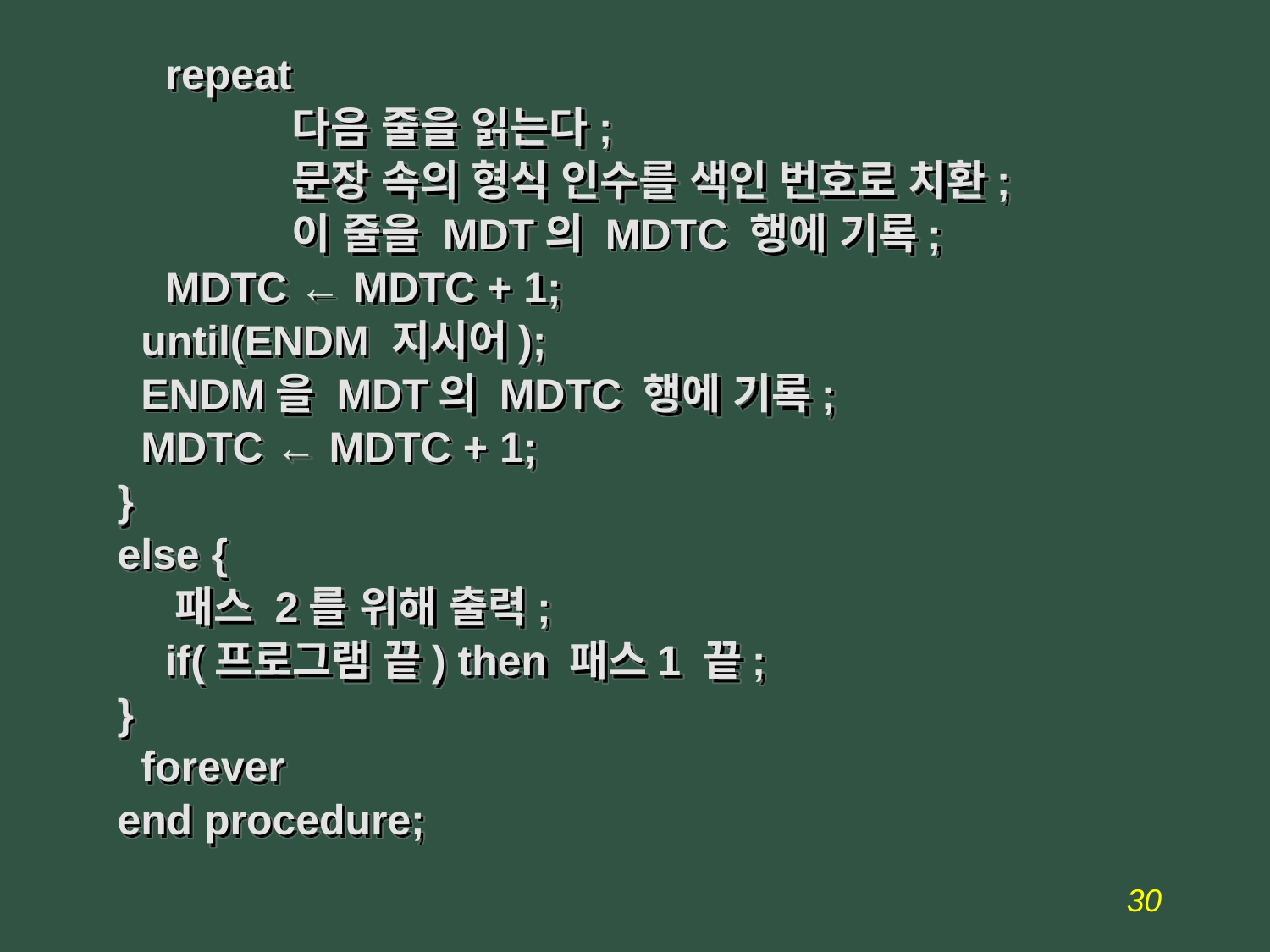

repeat
  		다음 줄을 읽는다;
  		문장 속의 형식 인수를 색인 번호로 치환;
		이 줄을 MDT의 MDTC 행에 기록;
    	MDTC ← MDTC + 1;
  until(ENDM 지시어);
  ENDM을 MDT의 MDTC 행에 기록;
  MDTC ← MDTC + 1;
}
else {
    패스 2를 위해 출력;
    if(프로그램 끝) then 패스1 끝;
}
  forever
end procedure;

30